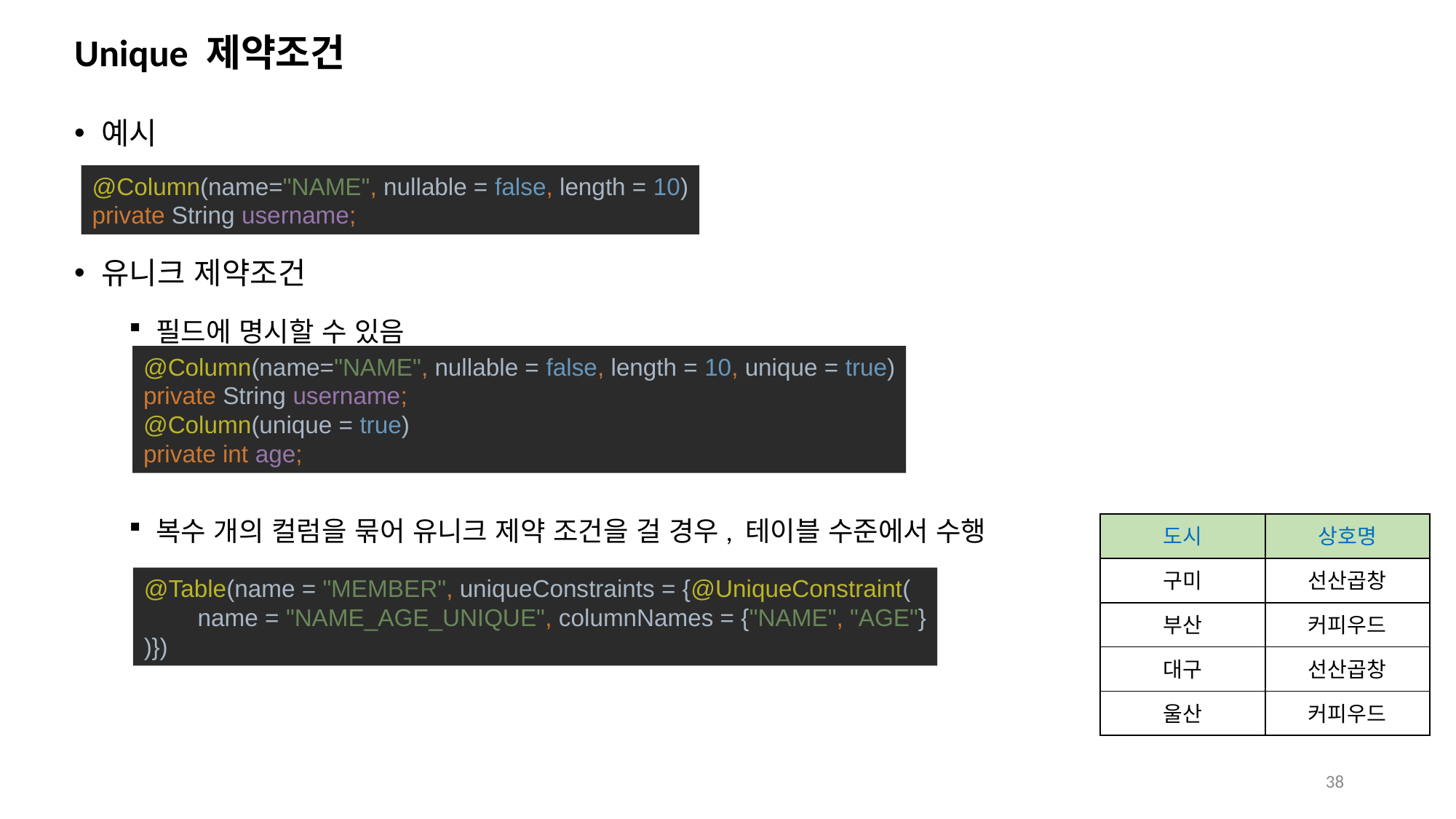

# Unique 제약조건
예시

유니크 제약조건
필드에 명시할 수 있음

복수 개의 컬럼을 묶어 유니크 제약 조건을 걸 경우, 테이블 수준에서 수행
@Column(name="NAME", nullable = false, length = 10)
private String username;
@Column(name="NAME", nullable = false, length = 10, unique = true)
private String username;
@Column(unique = true)
private int age;
| 도시 | 상호명 |
| --- | --- |
| 구미 | 선산곱창 |
| 부산 | 커피우드 |
| 대구 | 선산곱창 |
| 울산 | 커피우드 |
@Table(name = "MEMBER", uniqueConstraints = {@UniqueConstraint(
        name = "NAME_AGE_UNIQUE", columnNames = {"NAME", "AGE"}
)})
38